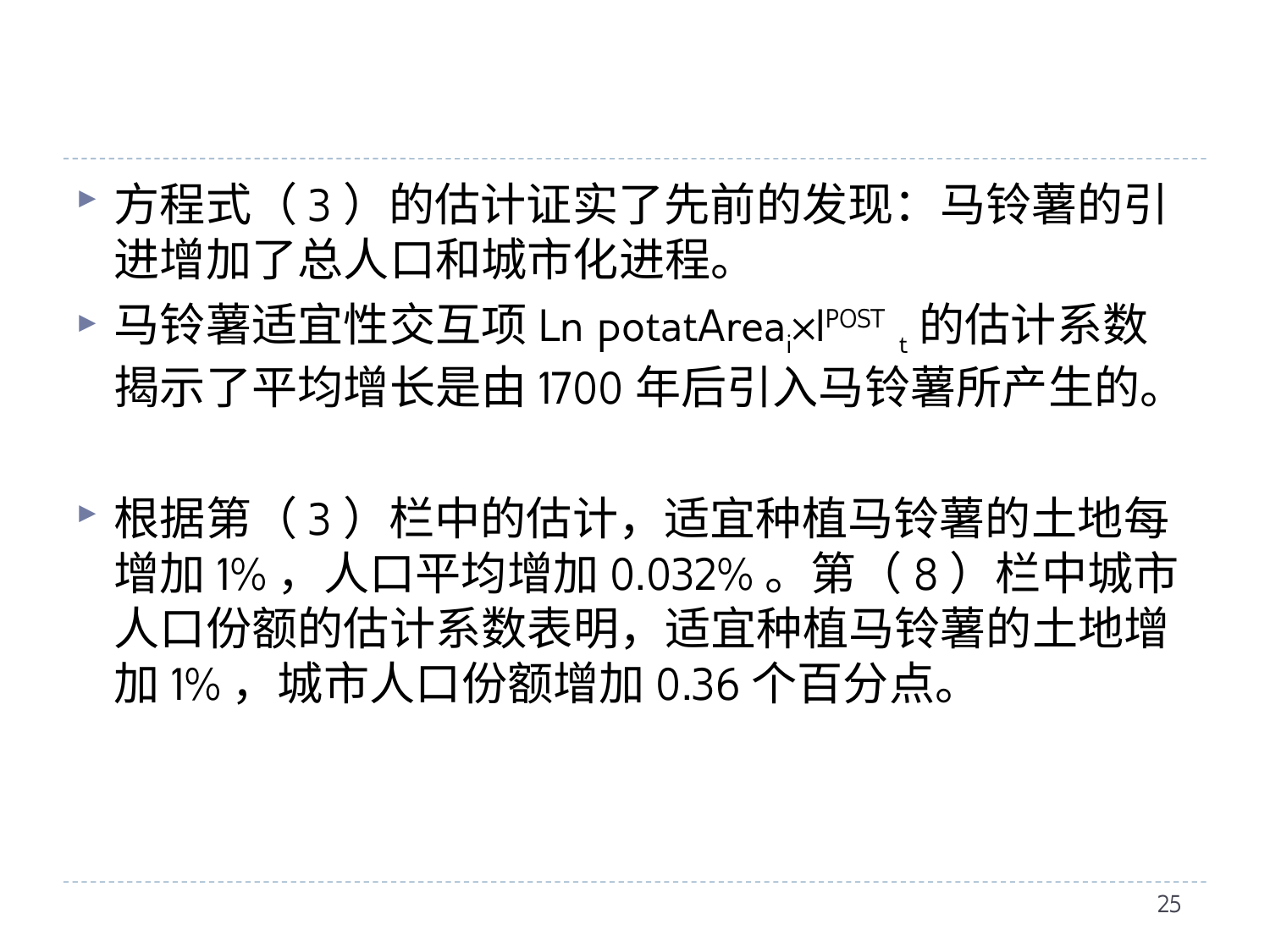

方程式（3）的估计证实了先前的发现：马铃薯的引进增加了总人口和城市化进程。
马铃薯适宜性交互项Ln potatAreai×IPOST t的估计系数揭示了平均增长是由1700年后引入马铃薯所产生的。

根据第（3）栏中的估计，适宜种植马铃薯的土地每增加1%，人口平均增加0.032%。第（8）栏中城市人口份额的估计系数表明，适宜种植马铃薯的土地增加1%，城市人口份额增加0.36个百分点。

25